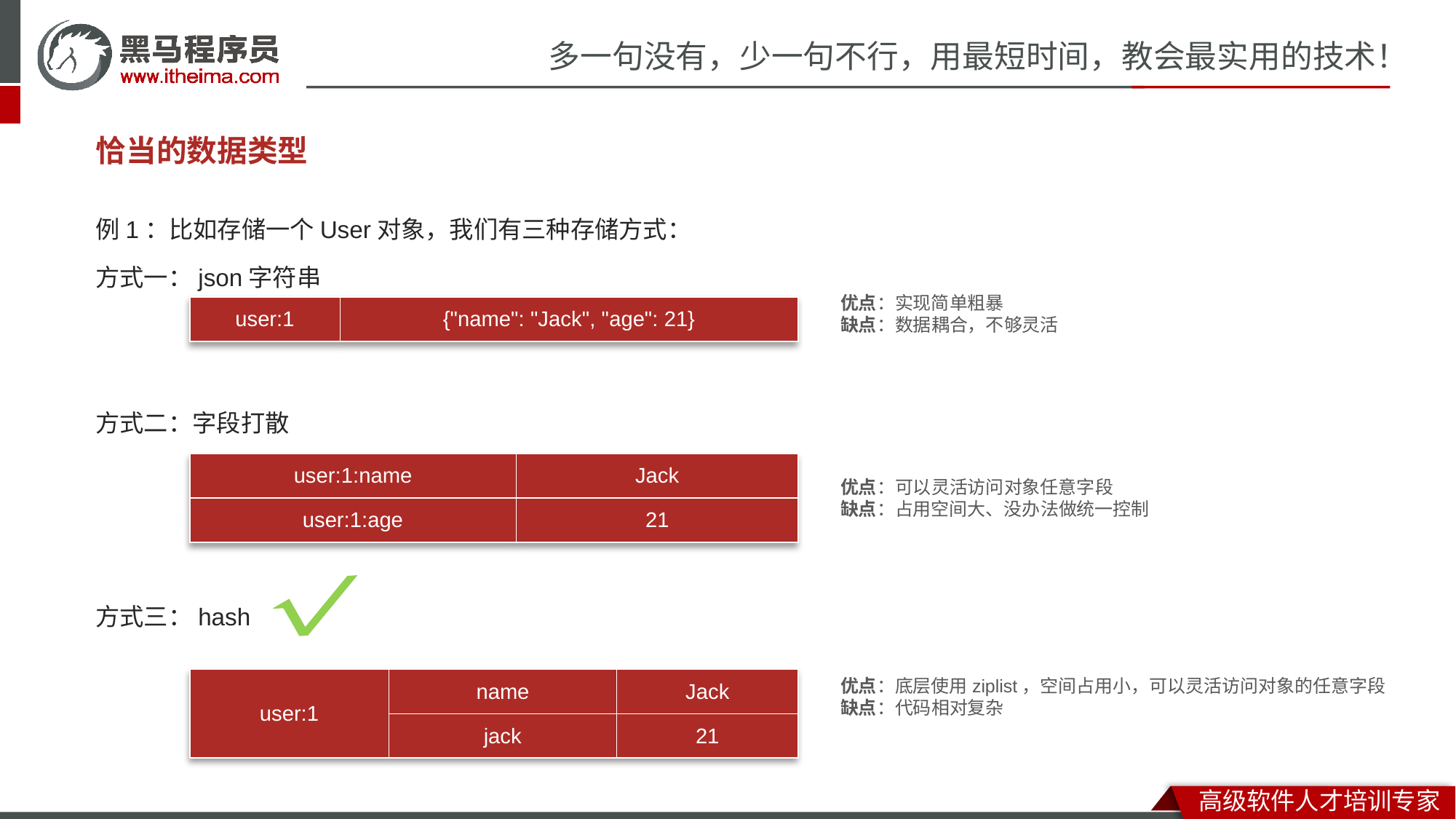

# 恰当的数据类型
例1：比如存储一个User对象，我们有三种存储方式：
方式一：json字符串

方式二：字段打散

方式三：hash
优点：实现简单粗暴
缺点：数据耦合，不够灵活
| user:1 | {"name": "Jack", "age": 21} |
| --- | --- |
| user:1:name | Jack |
| --- | --- |
| user:1:age | 21 |
优点：可以灵活访问对象任意字段
缺点：占用空间大、没办法做统一控制

| user:1 | name | Jack |
| --- | --- | --- |
| user:1:age | jack | 21 |
优点：底层使用ziplist，空间占用小，可以灵活访问对象的任意字段
缺点：代码相对复杂